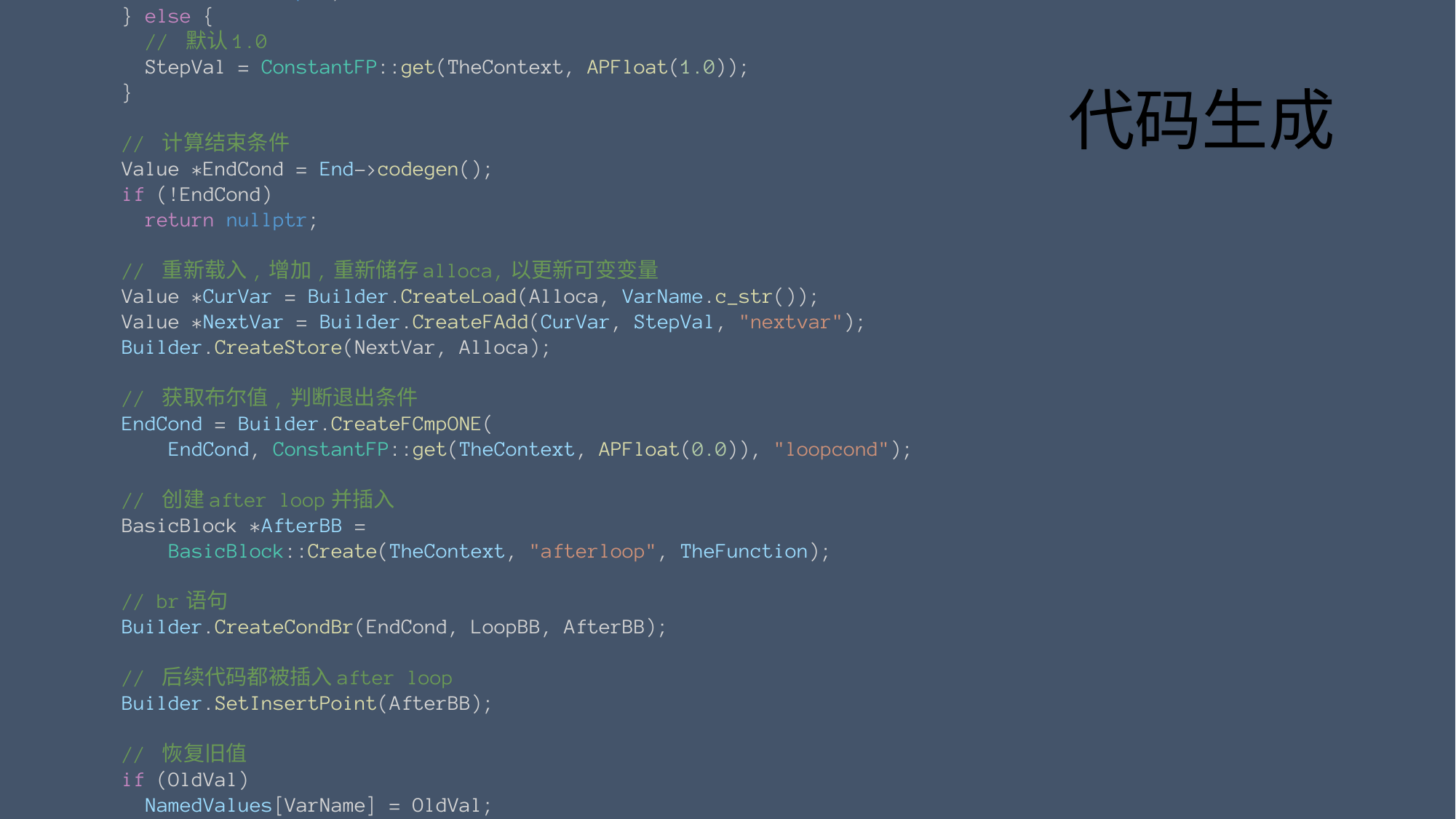

static std::unique_ptr<Module> TheModule; // 构造module
static std::map<std::string, AllocaInst *>
    NamedValues; // 变量名到Alloca值的映射
static std::unique_ptr<KaleidoscopeJIT> TheJIT; // 构造JIT
static std::map<std::string, std::unique_ptr<PrototypeAST>>
    FunctionProtos; // 函数名,函数声明AST
// 代码生成时的错误处理
Value *LogErrorV(const char *Str) {
  LogError(Str);
  return nullptr;
}
// 查找函数
Function *getFunction(std::string Name) {
  // 查找module中是否已经定义了函数
  if (auto *F = TheModule->getFunction(Name))
    return F;
  // 未找到函数定义,查找函数声明
  auto FI = FunctionProtos.find(Name);
  if (FI != FunctionProtos.end())
    return FI->second->codegen();
  // 其他情况,返回空
  return nullptr;
}
// 在entry的BasicBlock中 创建alloca指令,
// 此处为可变变量所设,本次未经优化,可直接看到alloca指令
static AllocaInst *CreateEntryBlockAlloca(Function *TheFunction,
                                          StringRef VarName) {
  IRBuilder<> TmpB(&TheFunction->getEntryBlock(),
                   TheFunction->getEntryBlock().begin());
  return TmpB.CreateAlloca(Type::getDoubleTy(TheContext), nullptr, VarName);
}
// 生成数字代码
Value *NumberExprAST::codegen() {
  KSDbgInfo.emitLocation(this); // AST生成代码时发出该位置
  return ConstantFP::get(TheContext, APFloat(Val));
}
// 生成变量
Value *VariableExprAST::codegen() {
  // 在函数中查找变量
  Value *V = NamedValues[Name];
  if (!V)
    return LogErrorV("Unknown variable name");
  KSDbgInfo.emitLocation(this); // AST生成代码时发出该位置
  // 加载变量
  return Builder.CreateLoad(V, Name.c_str());
}
// 生成一元运算符AST代码
Value *UnaryExprAST::codegen() {
  Value *OperandV = Operand->codegen(); // 主体生成
  if (!OperandV)
    return nullptr;
  // 查找函数 "unary"+运算符
  Function *F = getFunction(std::string("unary") + Opcode);
  if (!F)
    return LogErrorV("Unknown unary operator");
  KSDbgInfo.emitLocation(this); // AST生成代码时发出该位置
  return Builder.CreateCall(F, OperandV, "unop");
}
// 生成二元运算符AST代码
Value *BinaryExprAST::codegen() {
  KSDbgInfo.emitLocation(this); // AST生成代码时发出该位置
  // 特别处理=，因为左部不需要解析为表达式
  if (Op == '=') {
    // 此处预设变量为Double类型
    VariableExprAST *LHSE = static_cast<VariableExprAST *>(LHS.get());
    if (!LHSE)
      return LogErrorV("destination of '=' must be a variable");
    // 生成右部
    Value *Val = RHS->codegen();
    if (!Val)
      return nullptr;
    // 查找变量名是否定义
    Value *Variable = NamedValues[LHSE->getName()];
    if (!Variable)
      return LogErrorV("Unknown variable name");
    // 存储函数值,函数名
    Builder.CreateStore(Val, Variable);
    return Val;
  }
  // 表达式左部,右部
  Value *L = LHS->codegen();
  Value *R = RHS->codegen();
  if (!L || !R)
    return nullptr;
  switch (Op) {
  case '+':
    return Builder.CreateFAdd(L, R, "addtmp");
  case '-':
    return Builder.CreateFSub(L, R, "subtmp");
  case '/':
    return Builder.CreateFDiv(L, R, "divtmp");
  case '*':
    return Builder.CreateFMul(L, R, "multmp");
  case '<':
    L = Builder.CreateFCmpULT(L, R, "cmptmp");
    // 将0/1转换为Double
    return Builder.CreateUIToFP(L, Type::getDoubleTy(TheContext), "booltmp");
  default:
    break;
  }
  // 如果不是内建二元运算符,那就是自定义的, 构造响应函数
  Function *F = getFunction(std::string("binary") + Op);
  assert(F && "binary operator not found!");
  Value *Ops[] = {L, R};
  return Builder.CreateCall(F, Ops, "binop");
}
// 函数调用生成代码
Value *CallExprAST::codegen() {
  KSDbgInfo.emitLocation(this); // AST生成代码时发出该位置
  // 查找被调函数名
  Function *CalleeF = getFunction(Callee);
  if (!CalleeF)
    return LogErrorV("Unknown function referenced");
  // 匹配参数个数
  if (CalleeF->arg_size() != Args.size())
    return LogErrorV("Incorrect # arguments passed");
  // 参数解析
  std::vector<Value *> ArgsV;
  for (unsigned i = 0, e = Args.size(); i != e; ++i) {
    ArgsV.push_back(Args[i]->codegen());
    if (!ArgsV.back())
      return nullptr;
  }
  return Builder.CreateCall(CalleeF, ArgsV, "calltmp");
}
// 生成if
Value *IfExprAST::codegen() {
  KSDbgInfo.emitLocation(this); // AST生成代码时发出该位置
  // 条件生成
  Value *CondV = Cond->codegen();
  if (!CondV)
    return nullptr;
  // 通过和0.0是否相等判断,生成i1布尔值
  CondV = Builder.CreateFCmpONE(
      CondV, ConstantFP::get(TheContext, APFloat(0.0)), "ifcond");
  // 获取函数代码插入点
  Function *TheFunction = Builder.GetInsertBlock()->getParent();
  // then块插入到函数后
  BasicBlock *ThenBB = BasicBlock::Create(TheContext, "then", TheFunction);
  // else块
  BasicBlock *ElseBB = BasicBlock::Create(TheContext, "else");
  // ifcont
  BasicBlock *MergeBB = BasicBlock::Create(TheContext, "ifcont");
  // br语句
  Builder.CreateCondBr(CondV, ThenBB, ElseBB);
  // then生成
  Builder.SetInsertPoint(ThenBB);
  Value *ThenV = Then->codegen();
  if (!ThenV)
    return nullptr;
  // 创建then->ifcont
  Builder.CreateBr(MergeBB);
  // 在phi中更新then
  ThenBB = Builder.GetInsertBlock();
  // 生成else块
  TheFunction->getBasicBlockList().push_back(ElseBB);
  Builder.SetInsertPoint(ElseBB);
  Value *ElseV = Else->codegen();
  if (!ElseV)
    return nullptr;
  // 创建else->ifcont
  Builder.CreateBr(MergeBB);
  // 在phi中更新else
  ElseBB = Builder.GetInsertBlock();
  // 生成合并分支
  TheFunction->getBasicBlockList().push_back(MergeBB);
  Builder.SetInsertPoint(MergeBB);
  PHINode *PN = Builder.CreatePHI(Type::getDoubleTy(TheContext), 2, "iftmp");
  // 添加then和else到phi中, [value,label]
  PN->addIncoming(ThenV, ThenBB);
  PN->addIncoming(ElseV, ElseBB);
  return PN;
}
// Output for-loop as:
//   var = alloca double
//   ...
//   start = startexpr
//   store start -> var
//   goto loop
// loop:
//   ...
//   bodyexpr
//   ...
// loopend:
//   step = stepexpr
//   endcond = endexpr
//
//   curvar = load var
//   nextvar = curvar + step
//   store nextvar -> var
//   br endcond, loop, endloop
// outloop:
Value *ForExprAST::codegen() {
  Function *TheFunction = Builder.GetInsertBlock()->getParent();
  // 为entry中变量用alloca创建
  AllocaInst *Alloca = CreateEntryBlockAlloca(TheFunction, VarName);
  KSDbgInfo.emitLocation(this); // AST生成代码时发出该位置
  // 获得循环的初始值
  Value *StartVal = Start->codegen();
  if (!StartVal)
    return nullptr;
  // 将值存入alloca
  Builder.CreateStore(StartVal, Alloca);
  // 在当前块后,插入loop
  BasicBlock *LoopBB = BasicBlock::Create(TheContext, "loop", TheFunction);
  // br进入loop
  Builder.CreateBr(LoopBB);
  // 记录loop的陷入位置
  Builder.SetInsertPoint(LoopBB);
  // 保存旧值,获取新值
  AllocaInst *OldVal = NamedValues[VarName];
  NamedValues[VarName] = Alloca;
  // 生成loop
  if (!Body->codegen())
    return nullptr;
  // 生成步长
  Value *StepVal = nullptr;
  if (Step) {
    StepVal = Step->codegen();
    if (!StepVal)
      return nullptr;
  } else {
    // 默认1.0
    StepVal = ConstantFP::get(TheContext, APFloat(1.0));
  }
  // 计算结束条件
  Value *EndCond = End->codegen();
  if (!EndCond)
    return nullptr;
  // 重新载入,增加,重新储存alloca,以更新可变变量
  Value *CurVar = Builder.CreateLoad(Alloca, VarName.c_str());
  Value *NextVar = Builder.CreateFAdd(CurVar, StepVal, "nextvar");
  Builder.CreateStore(NextVar, Alloca);
  // 获取布尔值,判断退出条件
  EndCond = Builder.CreateFCmpONE(
      EndCond, ConstantFP::get(TheContext, APFloat(0.0)), "loopcond");
  // 创建after loop并插入
  BasicBlock *AfterBB =
      BasicBlock::Create(TheContext, "afterloop", TheFunction);
  // br语句
  Builder.CreateCondBr(EndCond, LoopBB, AfterBB);
  // 后续代码都被插入after loop
  Builder.SetInsertPoint(AfterBB);
  // 恢复旧值
  if (OldVal)
    NamedValues[VarName] = OldVal;
  else
    NamedValues.erase(VarName);
  // 返回值为0.0
  return Constant::getNullValue(Type::getDoubleTy(TheContext));
}
// 可变变量AST的代码生成函数
Value *VarExprAST::codegen() {
  std::vector<AllocaInst *> OldBindings; // 分配stack上内存
  // 获取函数代码插入点
  Function *TheFunction = Builder.GetInsertBlock()->getParent();
  // 获取变量并初始化
  for (unsigned i = 0, e = VarNames.size(); i != e; ++i) {
    const std::string &VarName = VarNames[i].first; // first变量名
    ExprAST *Init = VarNames[i].second.get();       // 变量值
    // 初始化
    Value *InitVal;
    if (Init) {
      InitVal = Init->codegen();
      if (!InitVal)
        return nullptr;
    } else { // 初始化默认值为0.0
      InitVal = ConstantFP::get(TheContext, APFloat(0.0));
    }
    // 在entry块中创建alloca指令
    AllocaInst *Alloca = CreateEntryBlockAlloca(TheFunction, VarName);
    Builder.CreateStore(InitVal, Alloca);
    // 还原旧值, 为循环变量最后一次生效的值
    OldBindings.push_back(NamedValues[VarName]);
    // 还原绑定
    NamedValues[VarName] = Alloca;
  }
  KSDbgInfo.emitLocation(this); // AST生成代码时发出该位置
  // 生成主体,所有可变变量都在域内
  Value *BodyVal = Body->codegen();
  if (!BodyVal)
    return nullptr;
  // 弹出可变变量从域内
  for (unsigned i = 0, e = VarNames.size(); i != e; ++i)
    NamedValues[VarNames[i].first] = OldBindings[i];
  // 返回主体计算值
  return BodyVal;
}
// 函数声明代码生成
Function *PrototypeAST::codegen() {
  // 构建:  double(double,double)
  std::vector<Type *> Doubles(Args.size(), Type::getDoubleTy(TheContext));
  FunctionType *FT =
      FunctionType::get(Type::getDoubleTy(TheContext), Doubles, false);
  Function *F =
      Function::Create(FT, Function::ExternalLinkage, Name, TheModule.get());
  // 为参数设置名
  unsigned Idx = 0;
  for (auto &Arg : F->args())
    Arg.setName(Args[Idx++]);
  return F;
}
Function *FunctionAST::codegen() {
  // 将函数声明转为函数, 保留引用为后续使用
  auto &P = *Proto;
  FunctionProtos[Proto->getName()] = std::move(Proto);
  Function *TheFunction = getFunction(P.getName());
  if (!TheFunction)
    return nullptr;
  // 如果是二元运算符,记录其优先级
  if (P.isBinaryOp())
    BinopPrecedence[P.getOperatorName()] = P.getBinaryPrecedence();
  // 创建entry BasicBlock
  BasicBlock *BB = BasicBlock::Create(TheContext, "entry", TheFunction);
  Builder.SetInsertPoint(BB);
  // 根据CompileUnit和源代码中代码位置将函数定义添加到调试信息中
  DIFile *Unit = DBuilder->createFile(KSDbgInfo.TheCU->getFilename(),
                                      KSDbgInfo.TheCU->getDirectory());
  DIScope *FContext = Unit;
  unsigned LineNo = P.getLine();
  unsigned ScopeLine = LineNo;
  // DISubprogram，其中包含对该函数所有元数据的引用
  DISubprogram *SP = DBuilder->createFunction(
      FContext, P.getName(), StringRef(), Unit, LineNo,
      CreateFunctionType(TheFunction->arg_size(), Unit), ScopeLine,
      DINode::FlagPrototyped, DISubprogram::SPFlagDefinition);
  TheFunction->setSubprogram(SP);
  // 为每个函数生成代码时，将作用域（函数）推到栈顶
  KSDbgInfo.LexicalBlocks.push_back(SP);
  // 不为前序设置位置 函数中没有位置的引导指令被视为前序,
  // 调试器会在中断函数时跳过
  KSDbgInfo.emitLocation(nullptr);
  // NamedValues清空,并记录此次参数列表
  NamedValues.clear();
  unsigned ArgIdx = 0;
  for (auto &Arg : TheFunction->args()) {
    // Create an alloca for this variable.
    AllocaInst *Alloca = CreateEntryBlockAlloca(TheFunction, Arg.getName());
    // 为变量添加调试描述
    DILocalVariable *D = DBuilder->createParameterVariable(
        SP, Arg.getName(), ++ArgIdx, Unit, LineNo, KSDbgInfo.getDoubleTy(),
        true);
    DBuilder->insertDeclare(Alloca, D, DBuilder->createExpression(),
                            DebugLoc::get(LineNo, 0, SP),
                            Builder.GetInsertBlock());
    // 将初始值存入 alloca
    Builder.CreateStore(&Arg, Alloca);
    // 将参数加入到变量符号表中
    NamedValues[std::string(Arg.getName())] = Alloca;
  }
  KSDbgInfo.emitLocation(Body.get()); // 函数主体生成代码,获得一个新位置
  if (Value *RetVal = Body->codegen()) {
    // 完成函数
    Builder.CreateRet(RetVal);
    // 函数的代码生成结束时将作用域弹出
    KSDbgInfo.LexicalBlocks.pop_back();
    // 验证函数
    verifyFunction(*TheFunction);
    return TheFunction;
  }
  // 函数体读取错误,删除函数
  TheFunction->eraseFromParent();
  if (P.isBinaryOp())
    BinopPrecedence.erase(Proto->getOperatorName());
  // 弹出函数的作用域
  KSDbgInfo.LexicalBlocks.pop_back();
  // 生成无效
  return nullptr;
}
# 代码生成